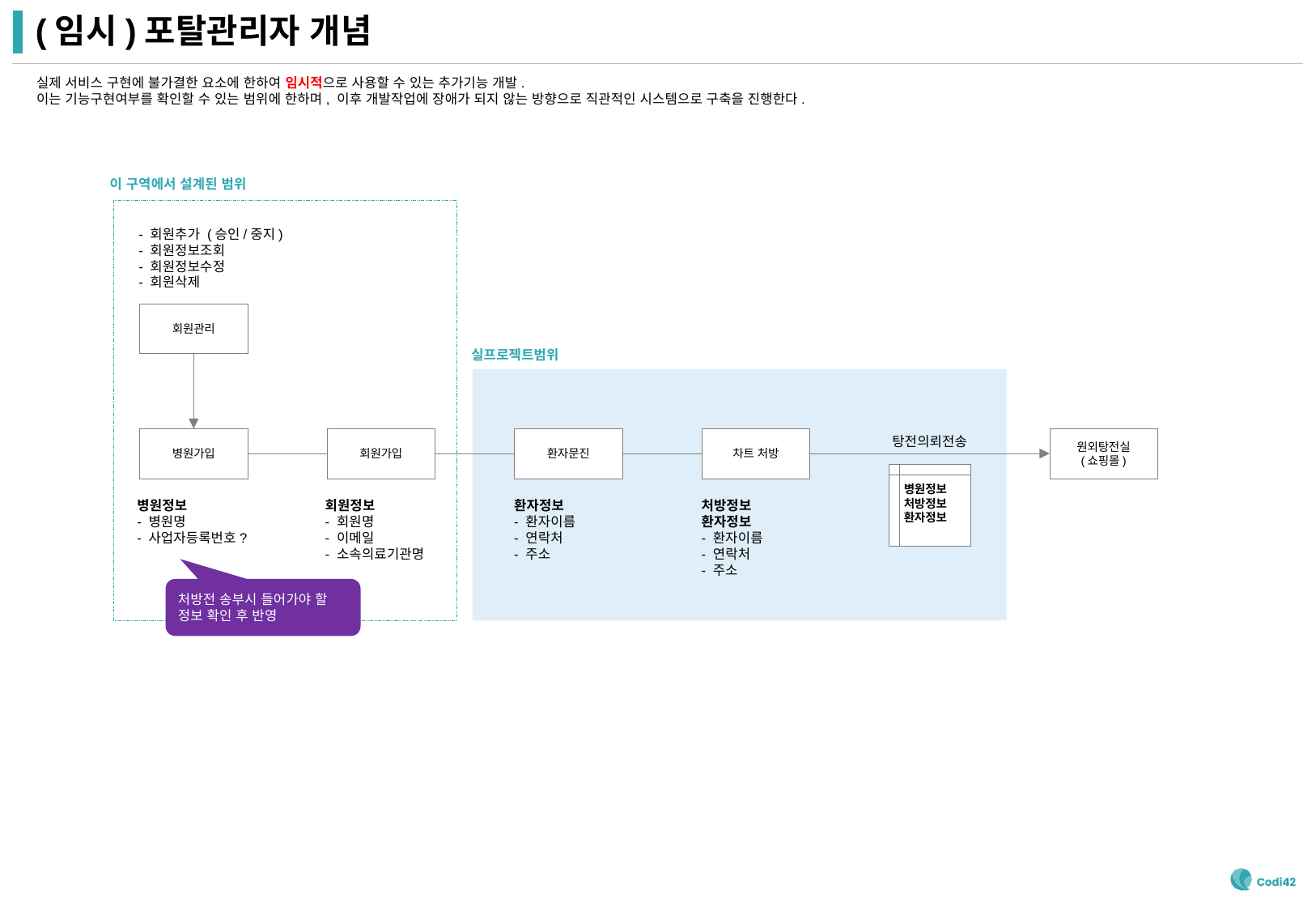

# (임시)포탈관리자 개념
실제 서비스 구현에 불가결한 요소에 한하여 임시적으로 사용할 수 있는 추가기능 개발.
이는 기능구현여부를 확인할 수 있는 범위에 한하며, 이후 개발작업에 장애가 되지 않는 방향으로 직관적인 시스템으로 구축을 진행한다.
이 구역에서 설계된 범위

- 회원추가 (승인/중지)
- 회원정보조회
- 회원정보수정
- 회원삭제
회원관리
병원가입
병원정보
- 병원명
- 사업자등록번호?
실프로젝트범위

회원가입
회원정보
- 회원명
- 이메일
- 소속의료기관명
환자문진
환자정보
- 환자이름
- 연락처
- 주소
차트 처방
처방정보
환자정보
- 환자이름
- 연락처
- 주소
원외탕전실
(쇼핑몰)
탕전의뢰전송
병원정보
처방정보
환자정보

처방전 송부시 들어가야 할 정보 확인 후 반영